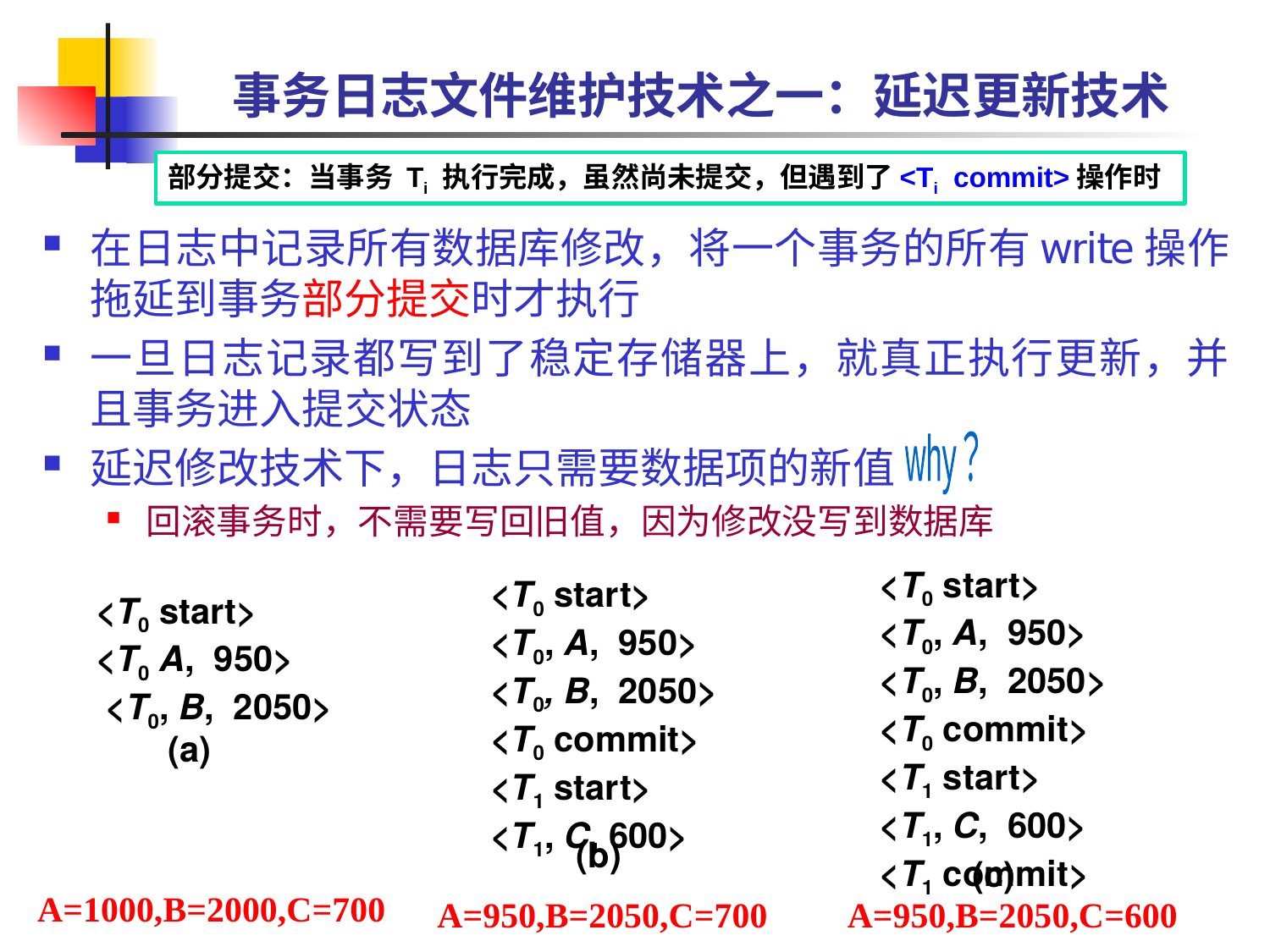

# 事务日志文件维护技术之一：延迟更新技术
部分提交：当事务 Ti 执行完成，虽然尚未提交，但遇到了<Ti  commit>操作时
在日志中记录所有数据库修改，将一个事务的所有write操作拖延到事务部分提交时才执行
一旦日志记录都写到了稳定存储器上，就真正执行更新，并且事务进入提交状态
延迟修改技术下，日志只需要数据项的新值
回滚事务时，不需要写回旧值，因为修改没写到数据库
why？
<T0 start>
<T0, A,  950>
<T0, B,  2050>
<T0 commit>
<T1 start>
<T1, C,  600>
<T1 commit>
<T0 start>
<T0, A,  950>
<T0, B,  2050>
<T0 commit>
<T1 start>
<T1, C, 600>
<T0 start>
<T0 A,  950>
 <T0, B,  2050>
(a)
(b)
(c)
A=1000,B=2000,C=700
A=950,B=2050,C=700
A=950,B=2050,C=600